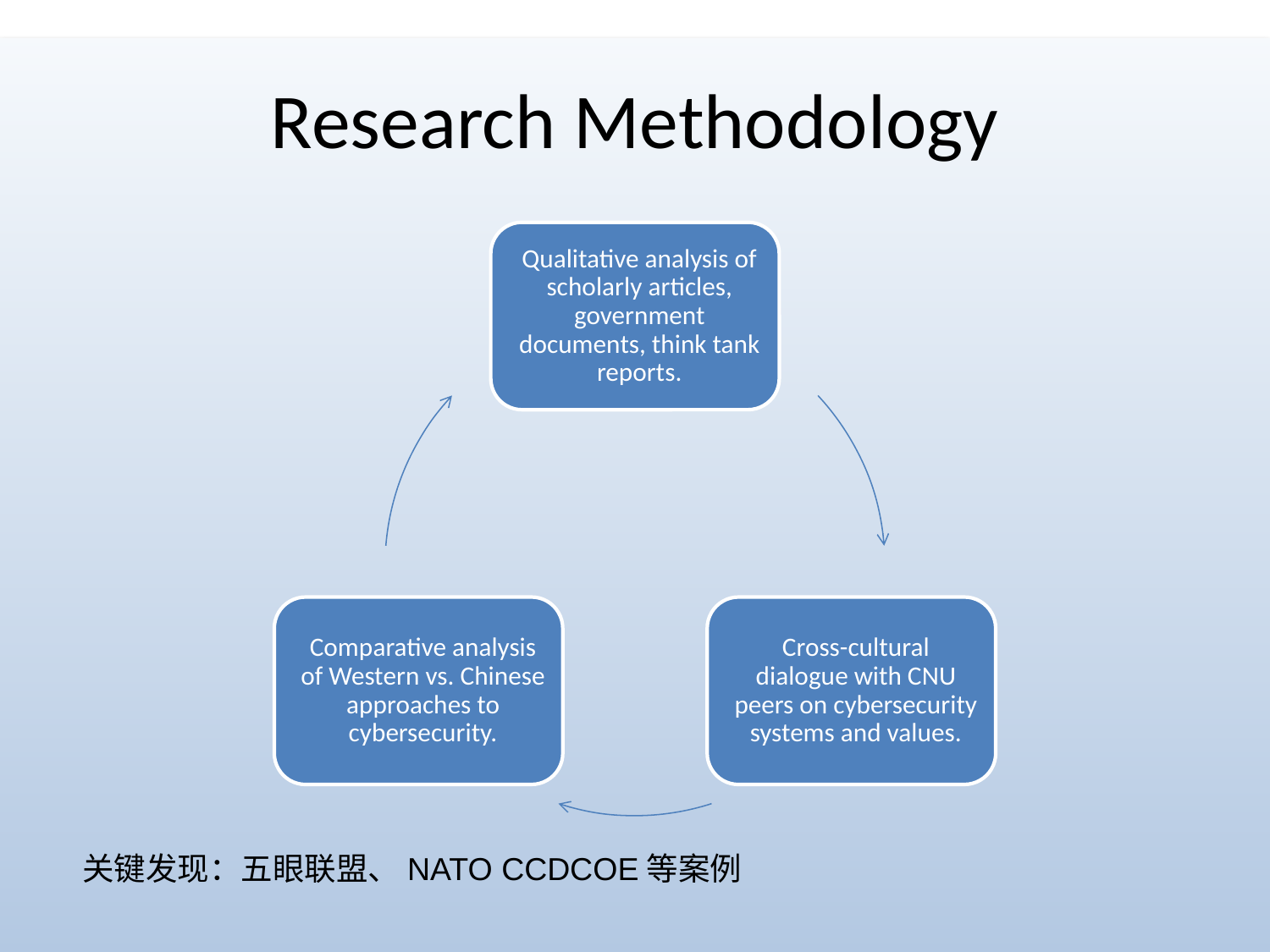

# Research Methodology
Qualitative analysis of scholarly articles, government documents, think tank reports.
Cross-cultural dialogue with CNU peers on cybersecurity systems and values.
Comparative analysis of Western vs. Chinese approaches to cybersecurity.
关键发现：五眼联盟、NATO CCDCOE等案例